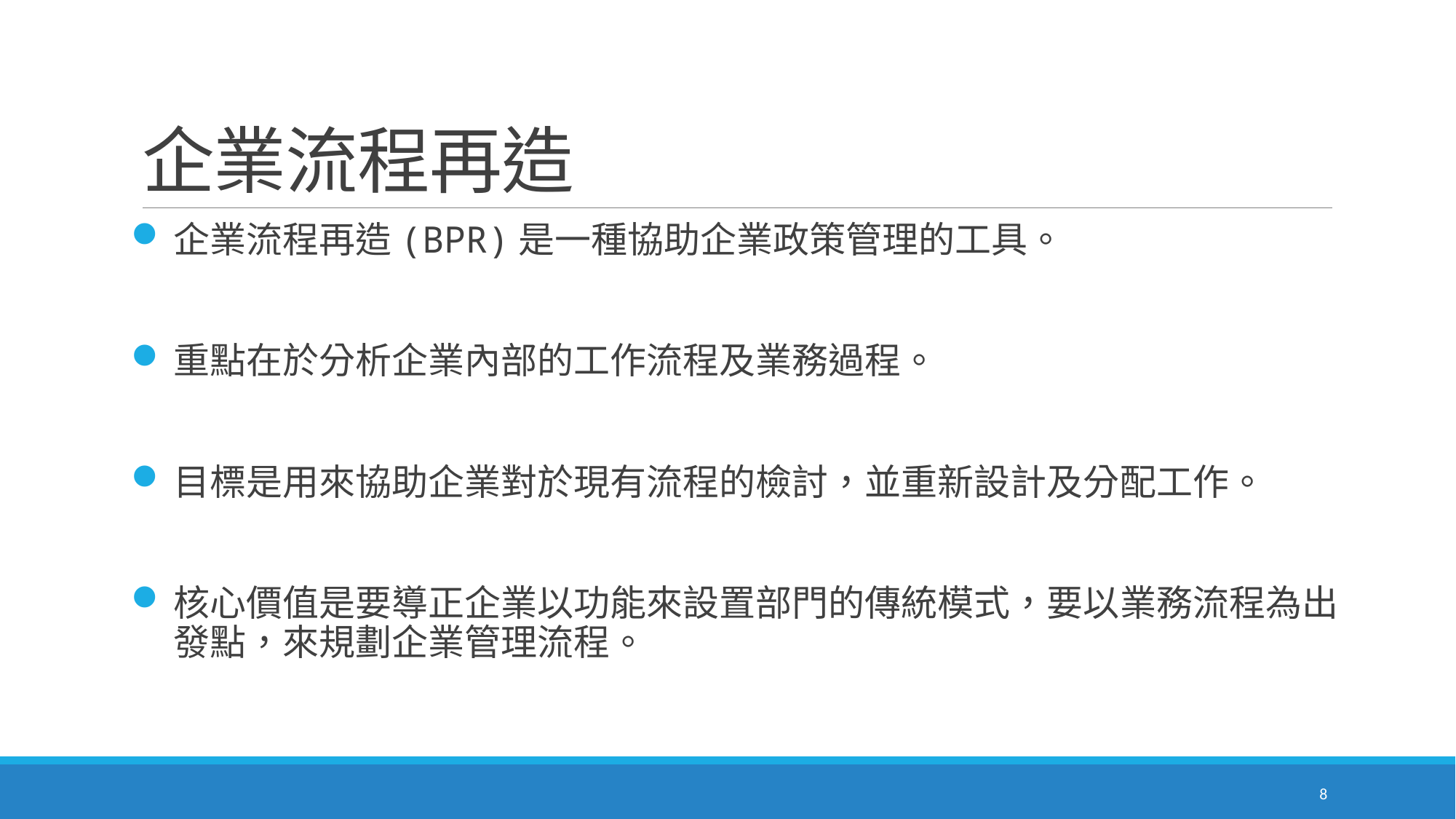

# 企業流程再造
企業流程再造(BPR)是一種協助企業政策管理的工具。

重點在於分析企業內部的工作流程及業務過程。

目標是用來協助企業對於現有流程的檢討，並重新設計及分配工作。

核心價值是要導正企業以功能來設置部門的傳統模式，要以業務流程為出發點，來規劃企業管理流程。
8